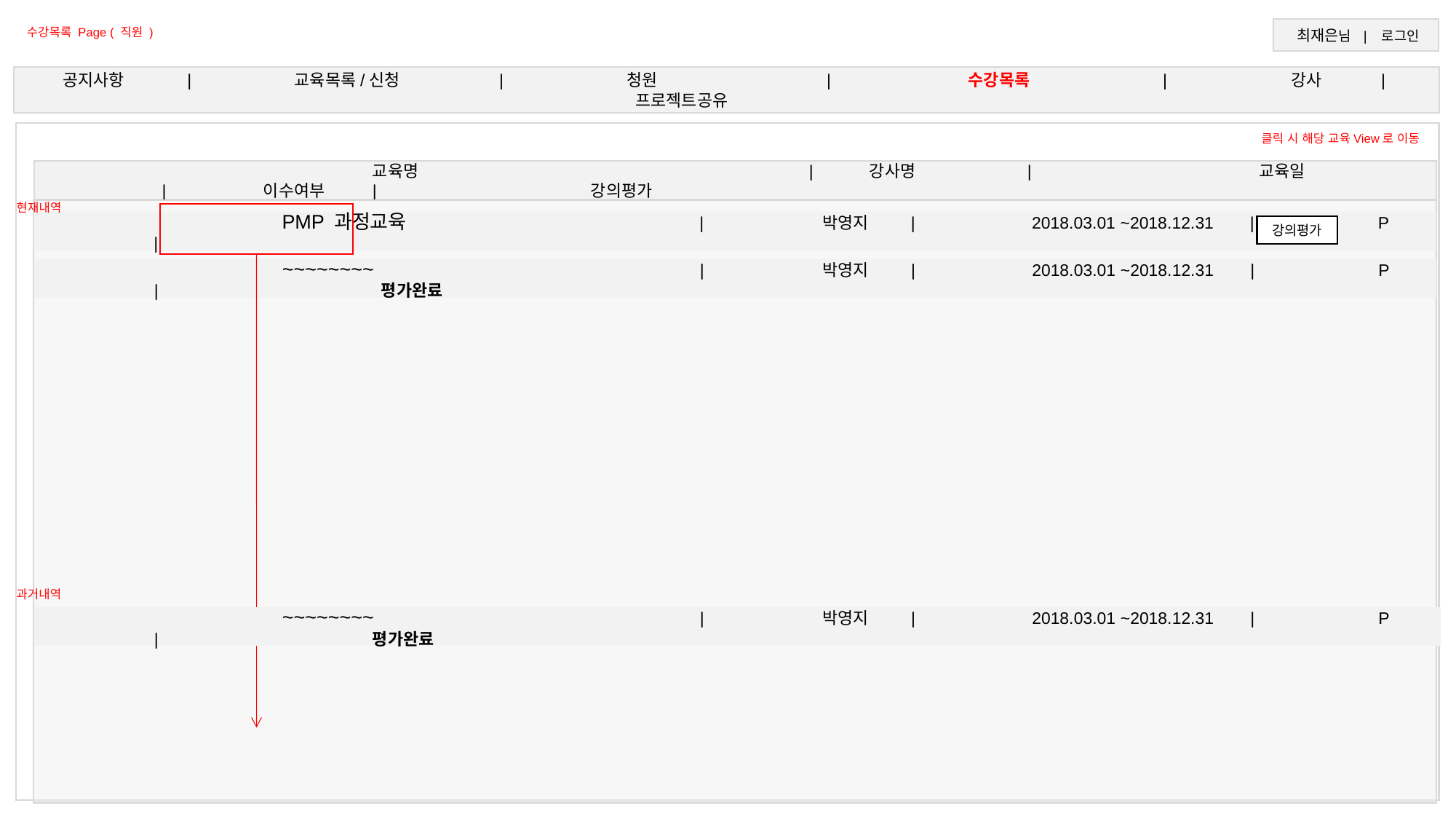

수강목록 Page ( 직원 )
 최재은님   |   로그인
공지사항	   | 	  교육목록/신청 	| 	   청원 		| 	      수강목록		 | 	     강사  	 | 	    프로젝트공유

클릭 시 해당 교육View로 이동
	  		교육명				|           강사명          	| 		  교육일		 |   	이수여부	|		강의평가
현재내역

	  	    PMP 과정교육			| 	  박영지          |     	 2018.03.01 ~2018.12.31	 |   	     P       	|
강의평가
	  	    ~~~~~~~~			| 	  박영지          |     	 2018.03.01 ~2018.12.31	 |   	     P       	|		 평가완료
과거내역
	  	    ~~~~~~~~			| 	  박영지          |     	 2018.03.01 ~2018.12.31	 |   	     P       	|		평가완료